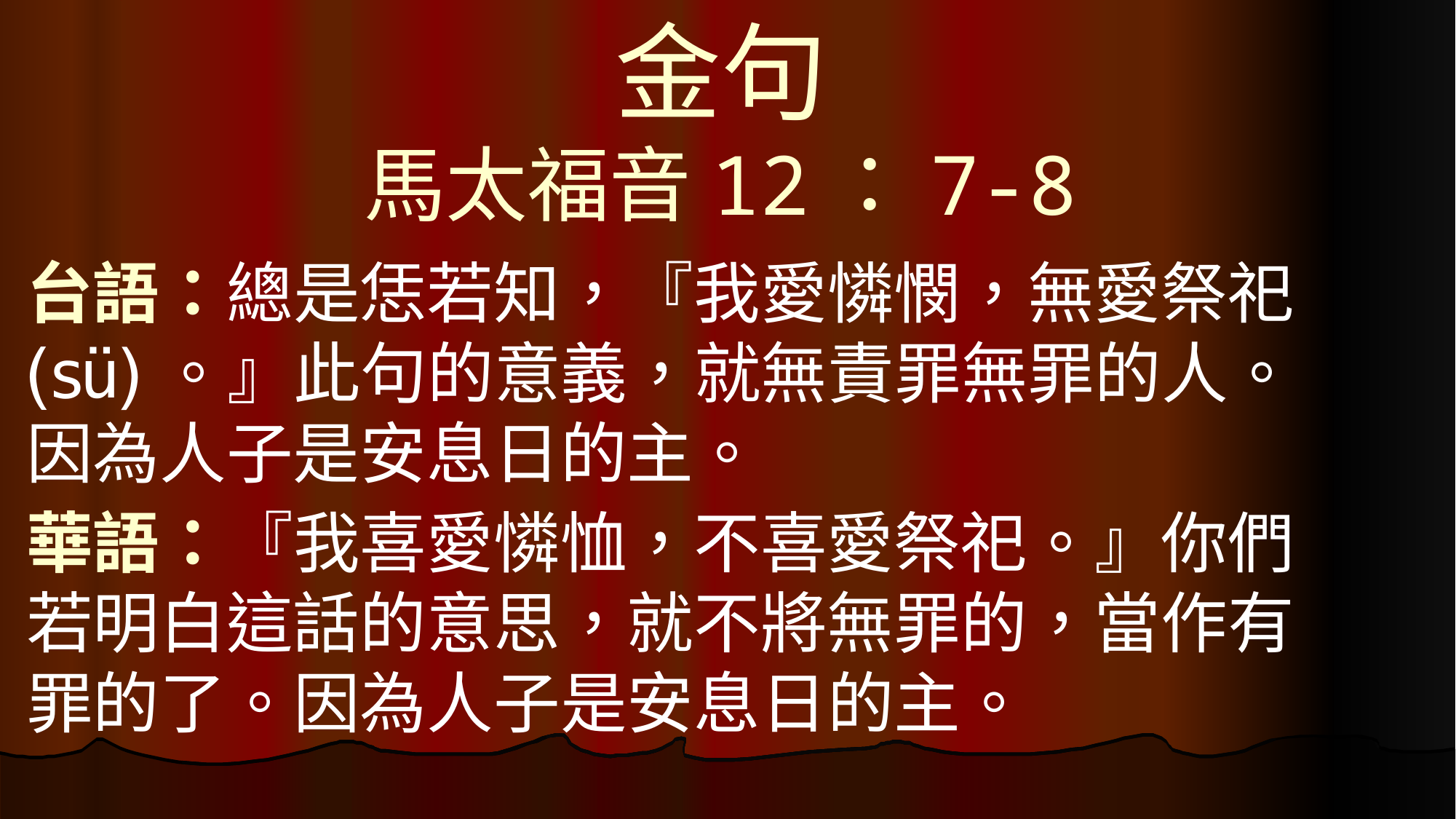

# 金句 馬太福音12：7-8
台語：總是恁若知，『我愛憐憫，無愛祭祀(sü)。』此句的意義，就無責罪無罪的人。因為人子是安息日的主。
華語：『我喜愛憐恤，不喜愛祭祀。』你們若明白這話的意思，就不將無罪的，當作有罪的了。因為人子是安息日的主。